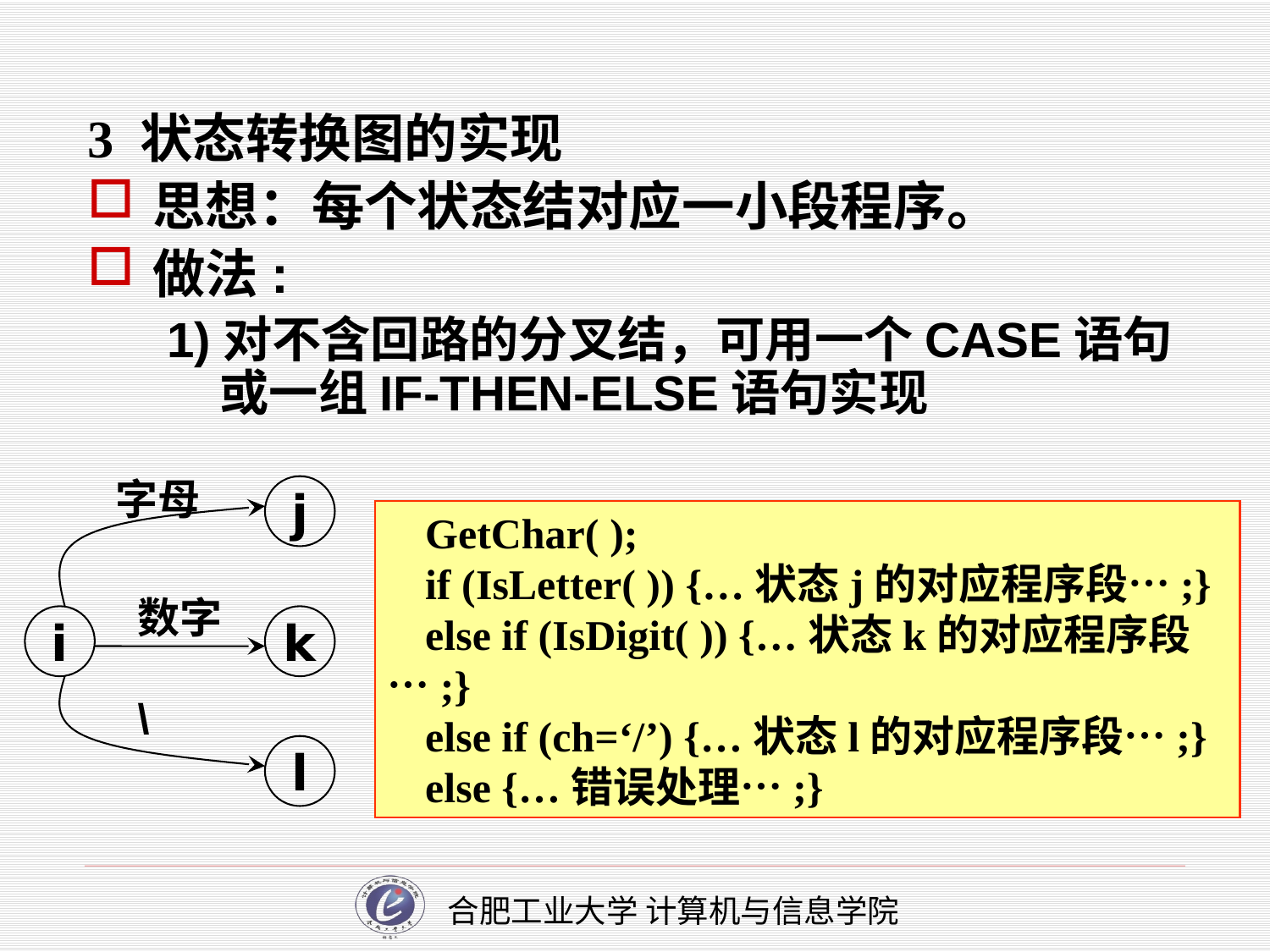

3 状态转换图的实现
思想：每个状态结对应一小段程序。
做法:
1)对不含回路的分叉结，可用一个CASE语句或一组IF-THEN-ELSE语句实现

字母
j

数字
i
k

\
l
GetChar( );
if (IsLetter( )) {…状态j的对应程序段…;}
else if (IsDigit( )) {…状态k的对应程序段…;}
else if (ch=‘/’) {…状态l的对应程序段…;}
else {…错误处理…;}
20